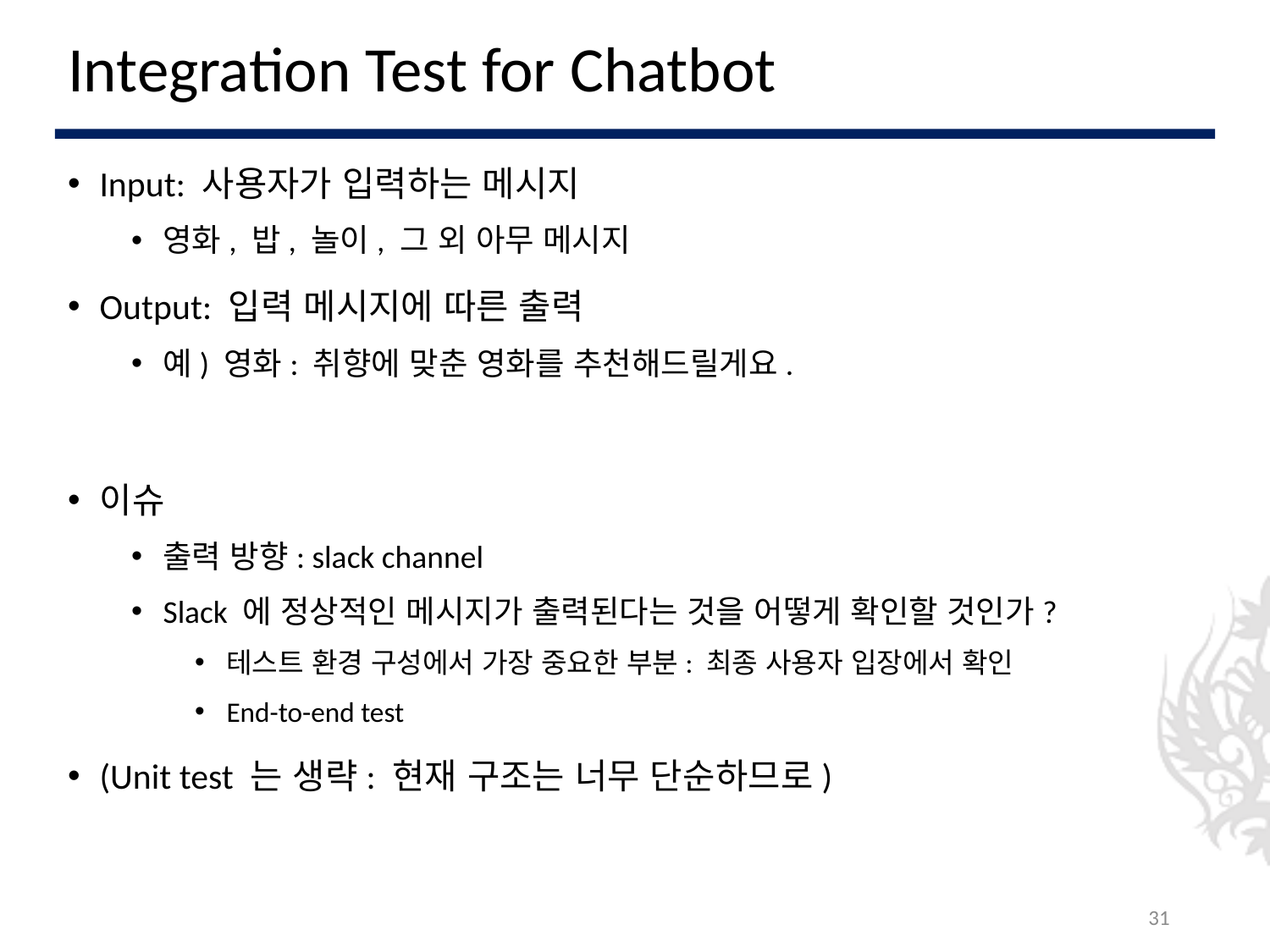

# Integration Test for Chatbot
Input: 사용자가 입력하는 메시지
영화, 밥, 놀이, 그 외 아무 메시지
Output: 입력 메시지에 따른 출력
예) 영화: 취향에 맞춘 영화를 추천해드릴게요.

이슈
출력 방향: slack channel
Slack 에 정상적인 메시지가 출력된다는 것을 어떻게 확인할 것인가?
테스트 환경 구성에서 가장 중요한 부분: 최종 사용자 입장에서 확인
End-to-end test
(Unit test 는 생략: 현재 구조는 너무 단순하므로)
31